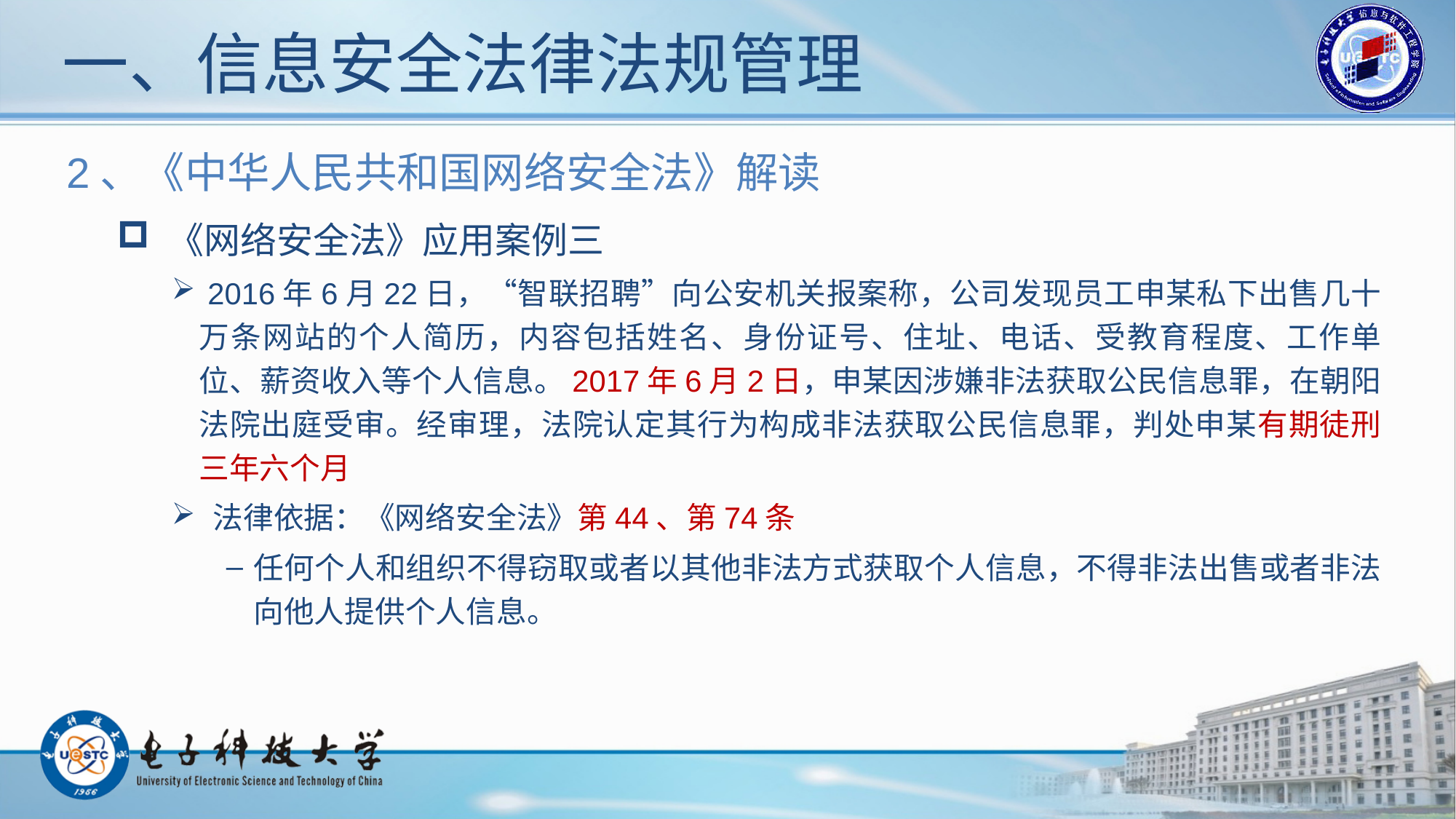

# 一、信息安全法律法规管理
2、《中华人民共和国网络安全法》解读
 《网络安全法》应用案例三
 2016年6月22日，“智联招聘”向公安机关报案称，公司发现员工申某私下出售几十万条网站的个人简历，内容包括姓名、身份证号、住址、电话、受教育程度、工作单位、薪资收入等个人信息。2017年6月2日，申某因涉嫌非法获取公民信息罪，在朝阳法院出庭受审。经审理，法院认定其行为构成非法获取公民信息罪，判处申某有期徒刑三年六个月
 法律依据：《网络安全法》第44、第74条
任何个人和组织不得窃取或者以其他非法方式获取个人信息，不得非法出售或者非法向他人提供个人信息。